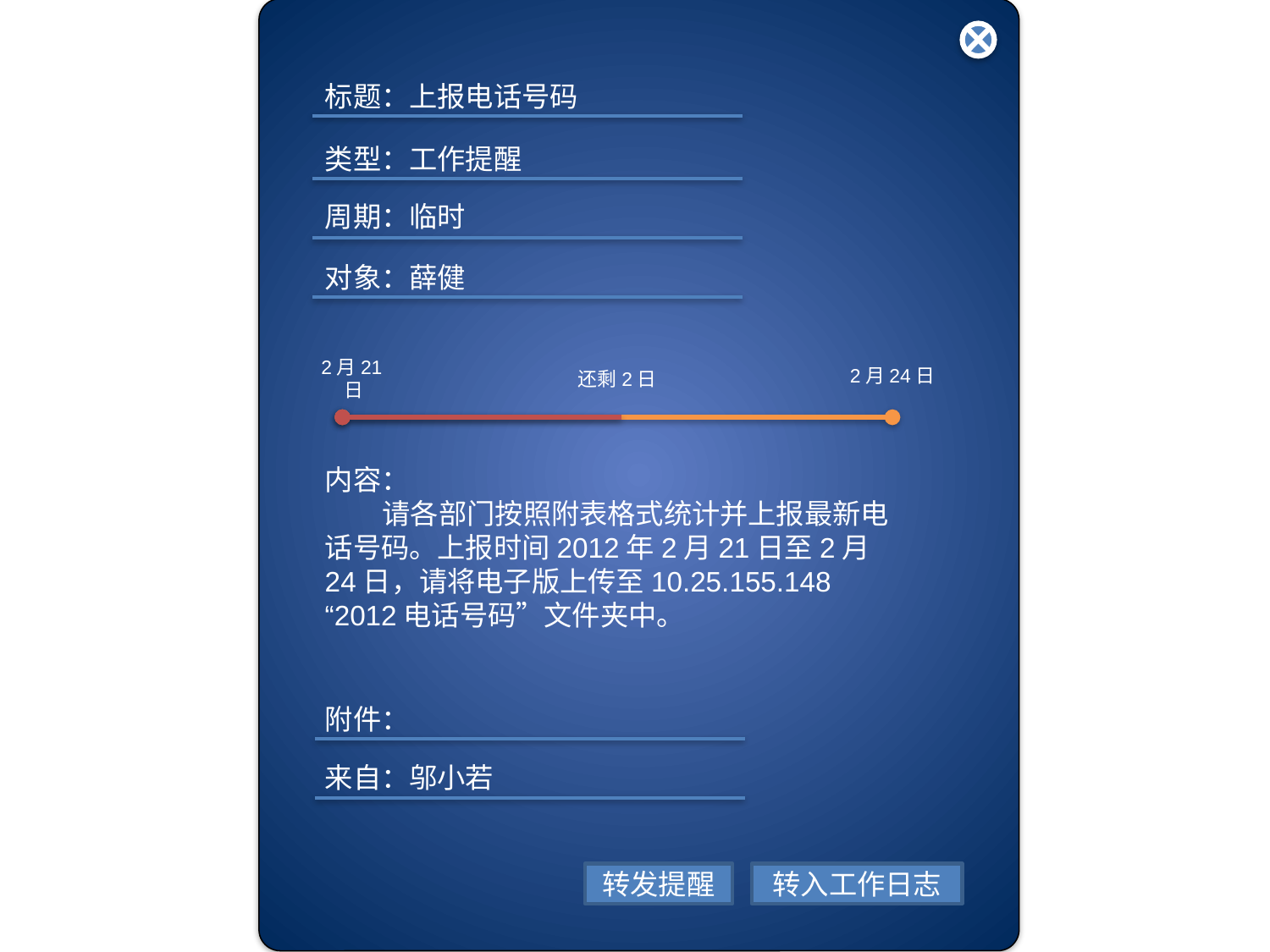

标题：上报电话号码
类型：工作提醒
周期：临时
对象：薛健
2月24日
2月21日
还剩2日
内容：
        请各部门按照附表格式统计并上报最新电话号码。上报时间2012年2月21日至2月24日，请将电子版上传至10.25.155.148 “2012电话号码”文件夹中。

附件：
来自：邬小若
转发提醒
转入工作日志